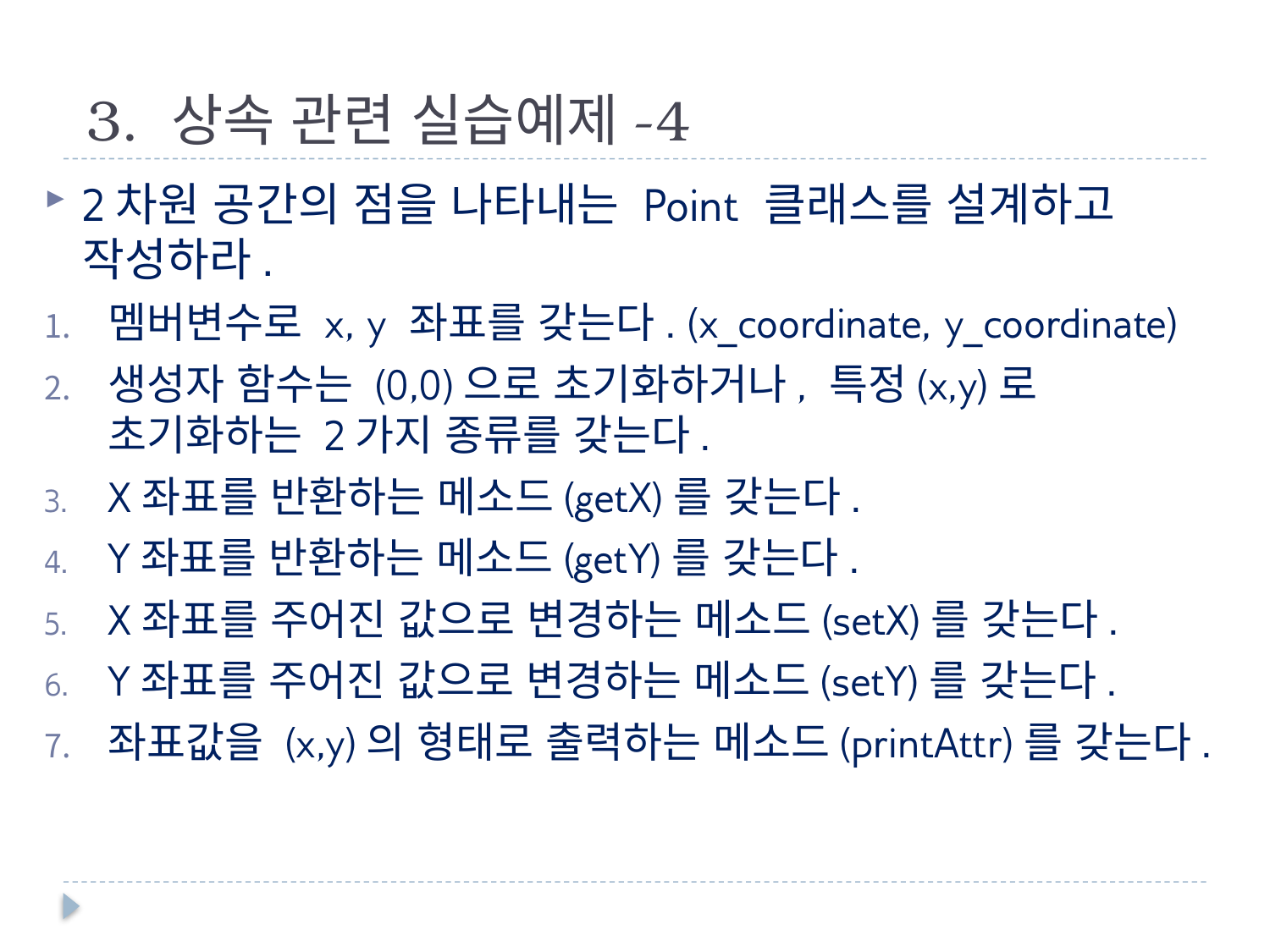

# 3. 상속 관련 실습예제-4
2차원 공간의 점을 나타내는 Point 클래스를 설계하고 작성하라.
멤버변수로 x, y 좌표를 갖는다. (x_coordinate, y_coordinate)
생성자 함수는 (0,0)으로 초기화하거나, 특정(x,y)로 초기화하는 2가지 종류를 갖는다.
X좌표를 반환하는 메소드(getX)를 갖는다.
Y좌표를 반환하는 메소드(getY)를 갖는다.
X좌표를 주어진 값으로 변경하는 메소드(setX)를 갖는다.
Y좌표를 주어진 값으로 변경하는 메소드(setY)를 갖는다.
좌표값을 (x,y)의 형태로 출력하는 메소드(printAttr)를 갖는다.